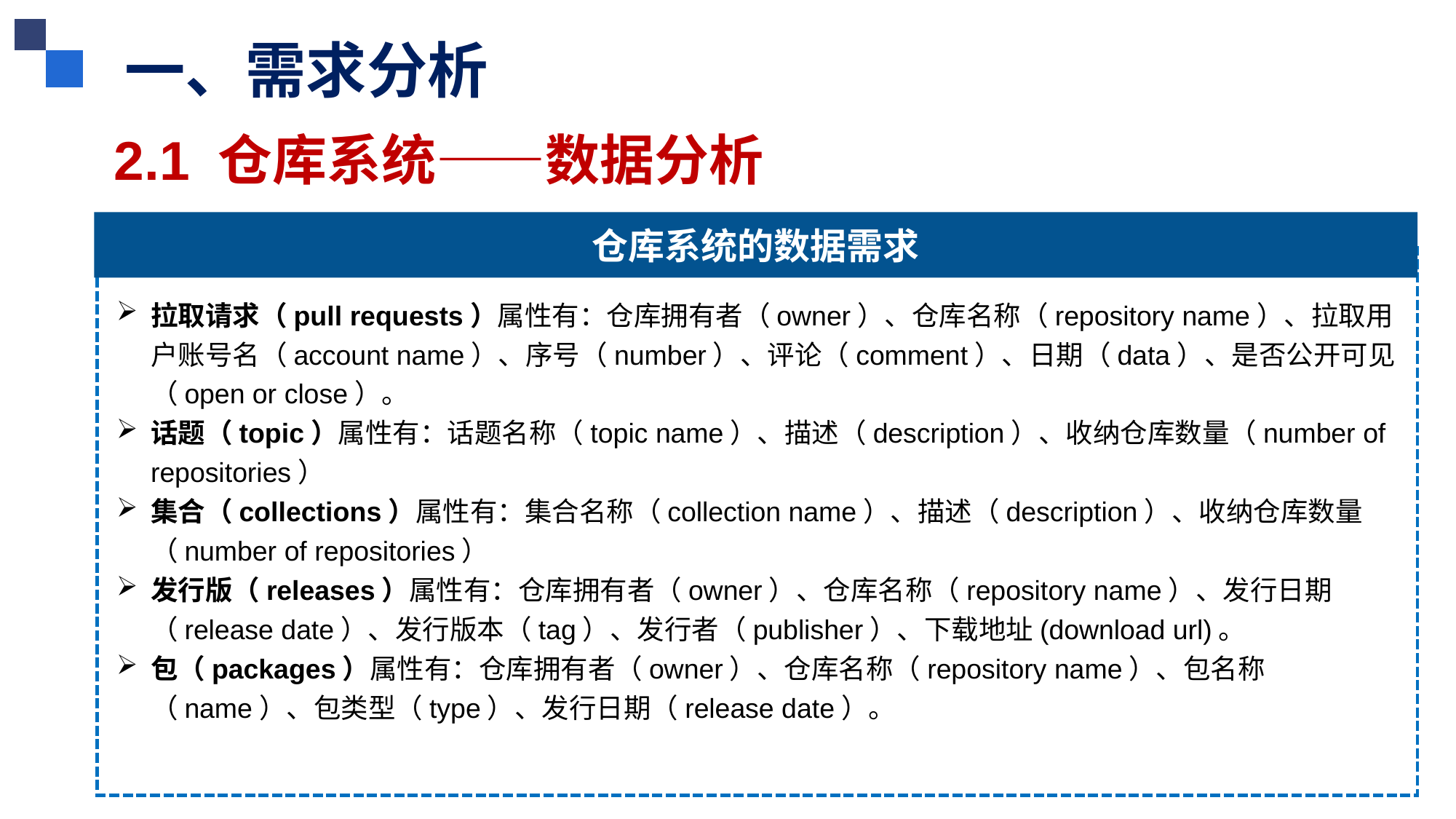

一、需求分析

2.1 仓库系统——数据分析
仓库系统的数据需求

拉取请求（pull requests）属性有：仓库拥有者（owner）、仓库名称（repository name）、拉取用户账号名（account name）、序号（number）、评论（comment）、日期（data）、是否公开可见（open or close）。
话题（topic）属性有：话题名称（topic name）、描述（description）、收纳仓库数量（number of repositories）
集合（collections）属性有：集合名称（collection name）、描述（description）、收纳仓库数量（number of repositories）
发行版（releases）属性有：仓库拥有者（owner）、仓库名称（repository name）、发行日期（release date）、发行版本（tag）、发行者（publisher）、下载地址(download url)。
包（packages）属性有：仓库拥有者（owner）、仓库名称（repository name）、包名称（name）、包类型（type）、发行日期（release date）。